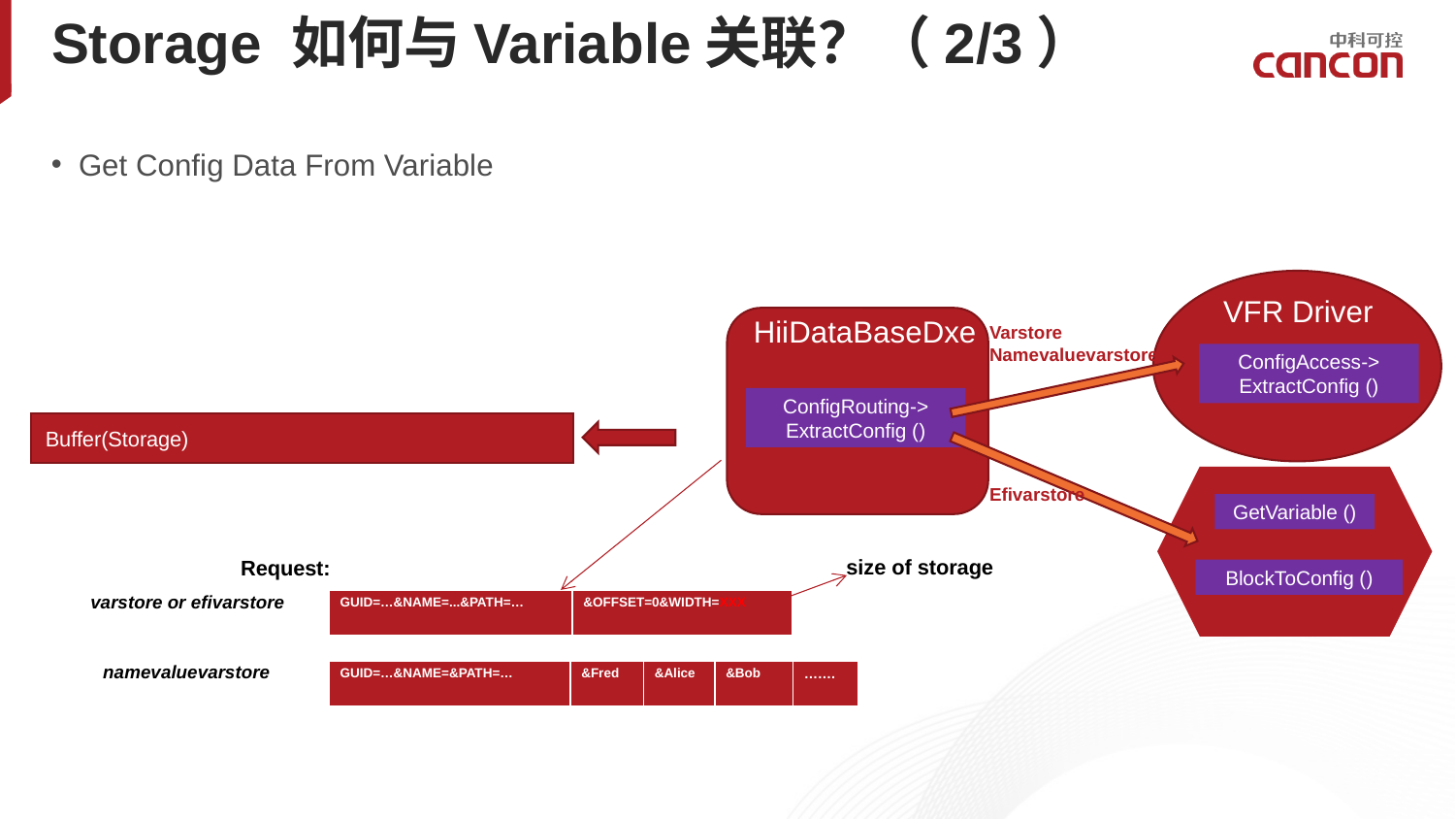

# Storage 如何与Variable关联？（2/3）
Get Config Data From Variable

VFR Driver

HiiDataBaseDxe
Varstore
Namevaluevarstore
ConfigAccess->
ExtractConfig ()

ConfigRouting->
ExtractConfig ()
Buffer(Storage)

Efivarstore

GetVariable ()
size of storage
Request:
BlockToConfig ()
varstore or efivarstore
| GUID=…&NAME=...&PATH=… | &OFFSET=0&WIDTH=XXX |
| --- | --- |
namevaluevarstore
| GUID=…&NAME=&PATH=… | &Fred | &Alice | &Bob | ……. |
| --- | --- | --- | --- | --- |